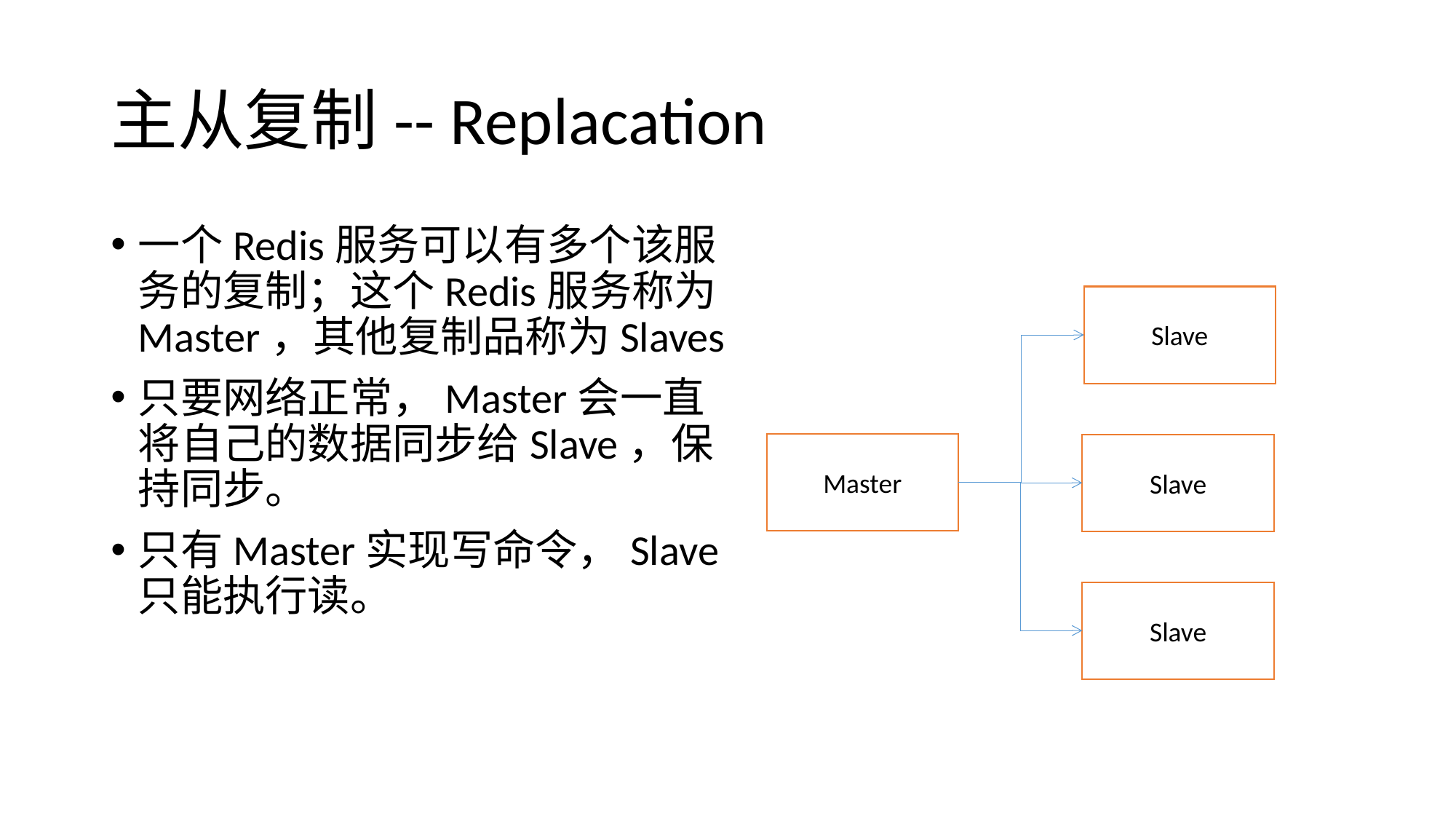

# 主从复制-- Replacation
一个Redis服务可以有多个该服务的复制；这个Redis服务称为Master，其他复制品称为Slaves
只要网络正常，Master会一直将自己的数据同步给Slave，保持同步。
只有Master实现写命令，Slave只能执行读。
Slave
Master
Slave
Slave